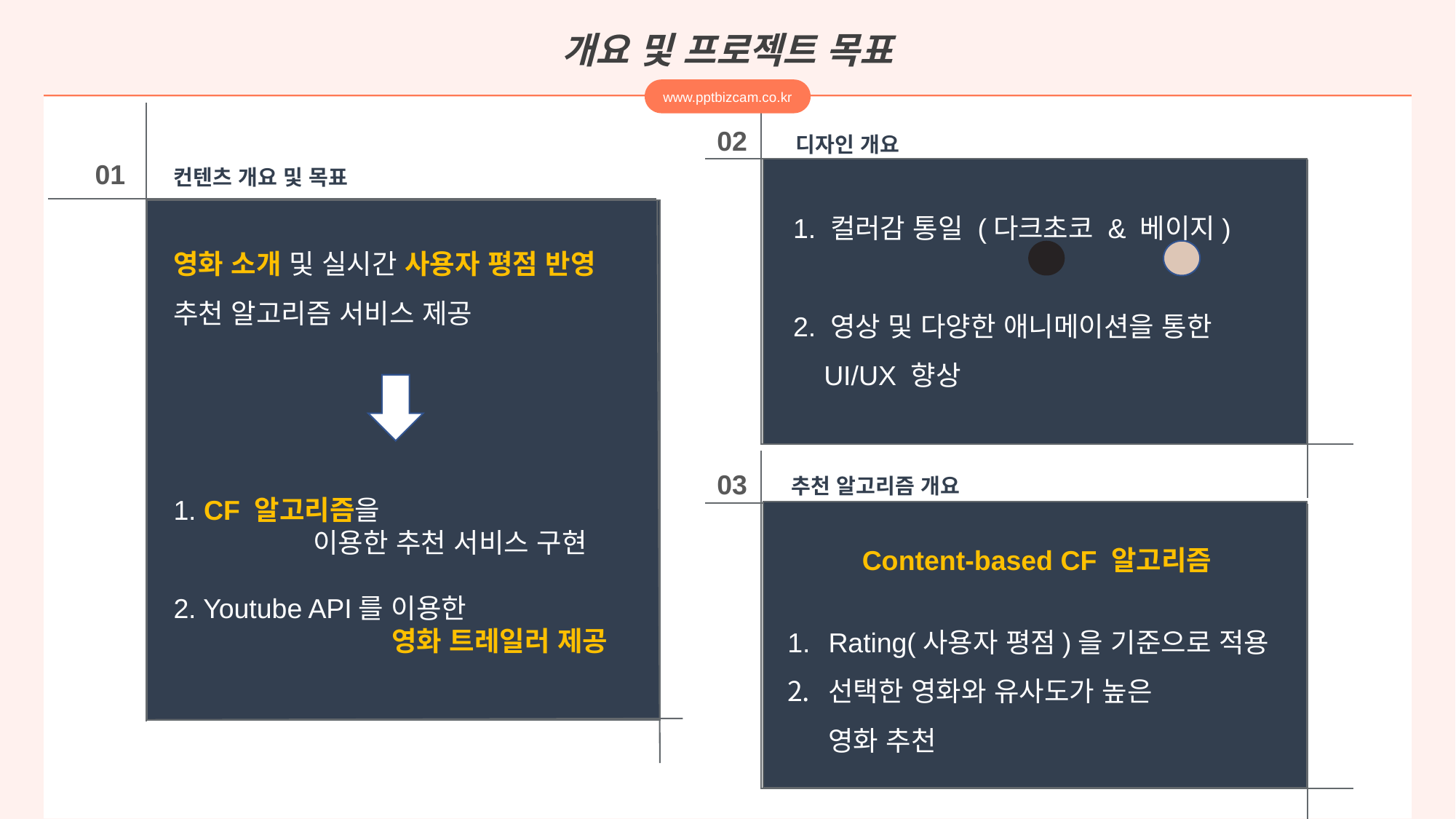

개요 및 프로젝트 목표
www.pptbizcam.co.kr

02
디자인 개요
01
컨텐츠 개요 및 목표

1. 컬러감 통일 (다크초코 & 베이지)

2. 영상 및 다양한 애니메이션을 통한
    UI/UX 향상

영화 소개 및 실시간 사용자 평점 반영 추천 알고리즘 서비스 제공

1. CF 알고리즘을
	    이용한 추천 서비스 구현

2. Youtube API를 이용한
		영화 트레일러 제공

03
추천 알고리즘 개요

Content-based CF 알고리즘

Rating(사용자 평점)을 기준으로 적용
선택한 영화와 유사도가 높은
영화 추천